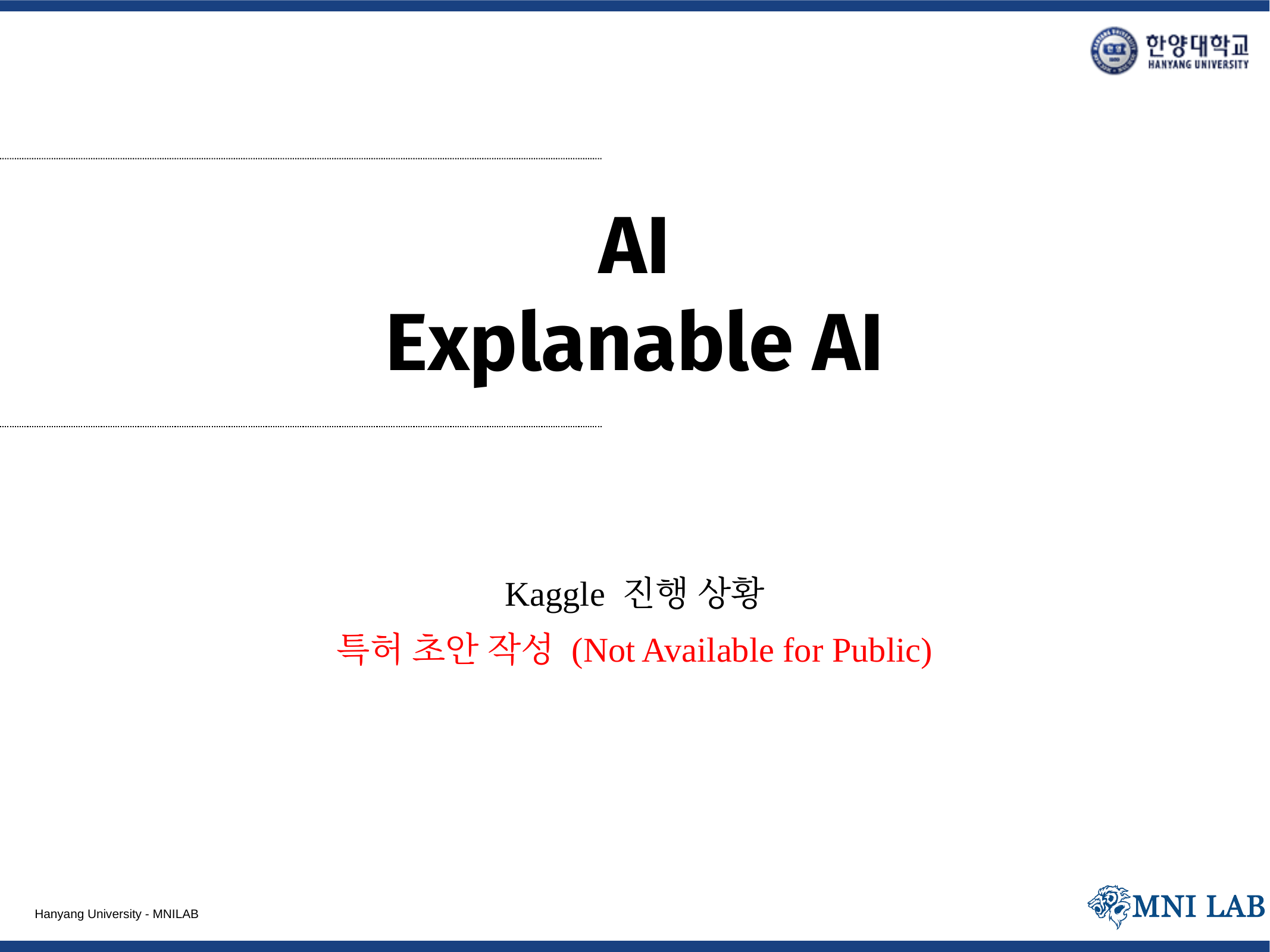

# AI Explanable AI
Kaggle 진행 상황
특허 초안 작성 (Not Available for Public)